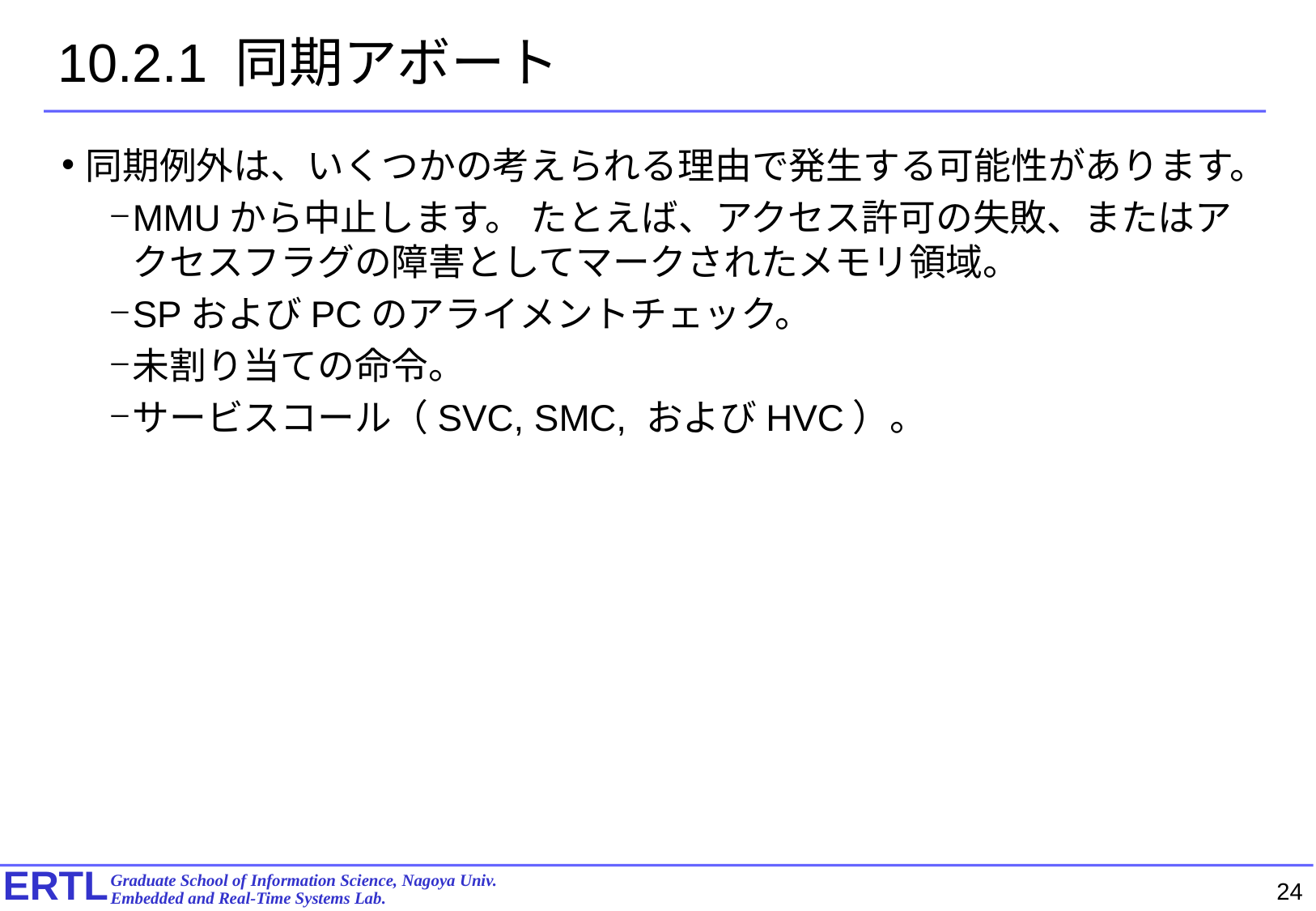

# 10.2.1 同期アボート
同期例外は、いくつかの考えられる理由で発生する可能性があります。
MMUから中止します。 たとえば、アクセス許可の失敗、またはアクセスフラグの障害としてマークされたメモリ領域。
SPおよびPCのアライメントチェック。
未割り当ての命令。
サービスコール（SVC, SMC, およびHVC）。
24